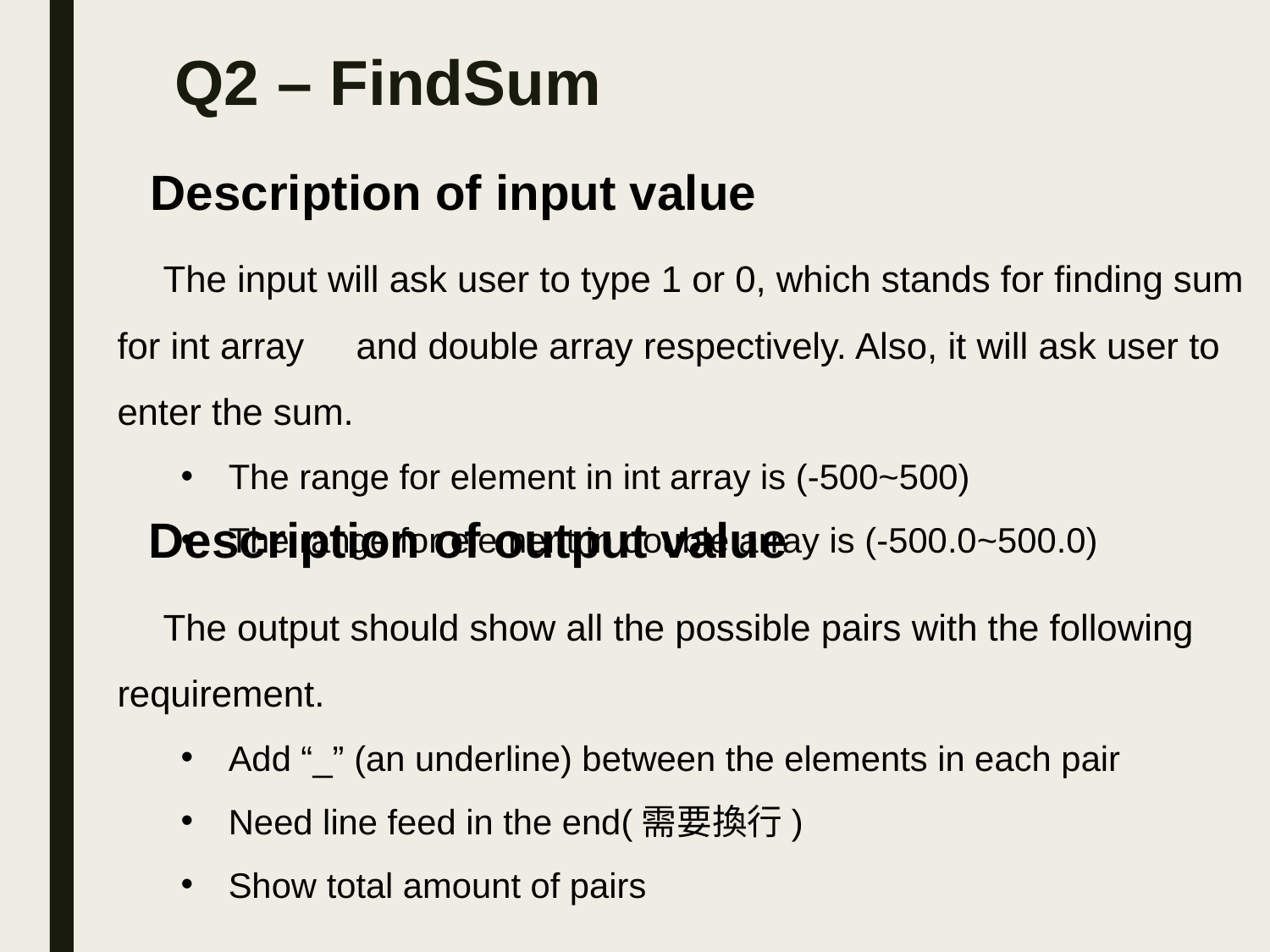

# Q2 – FindSum
Description of input value
　The input will ask user to type 1 or 0, which stands for finding sum for int array     and double array respectively. Also, it will ask user to enter the sum.
The range for element in int array is (-500~500)
The range for element in double array is (-500.0~500.0)
Description of output value
　The output should show all the possible pairs with the following requirement.
Add “_” (an underline) between the elements in each pair
Need line feed in the end(需要換行)
Show total amount of pairs